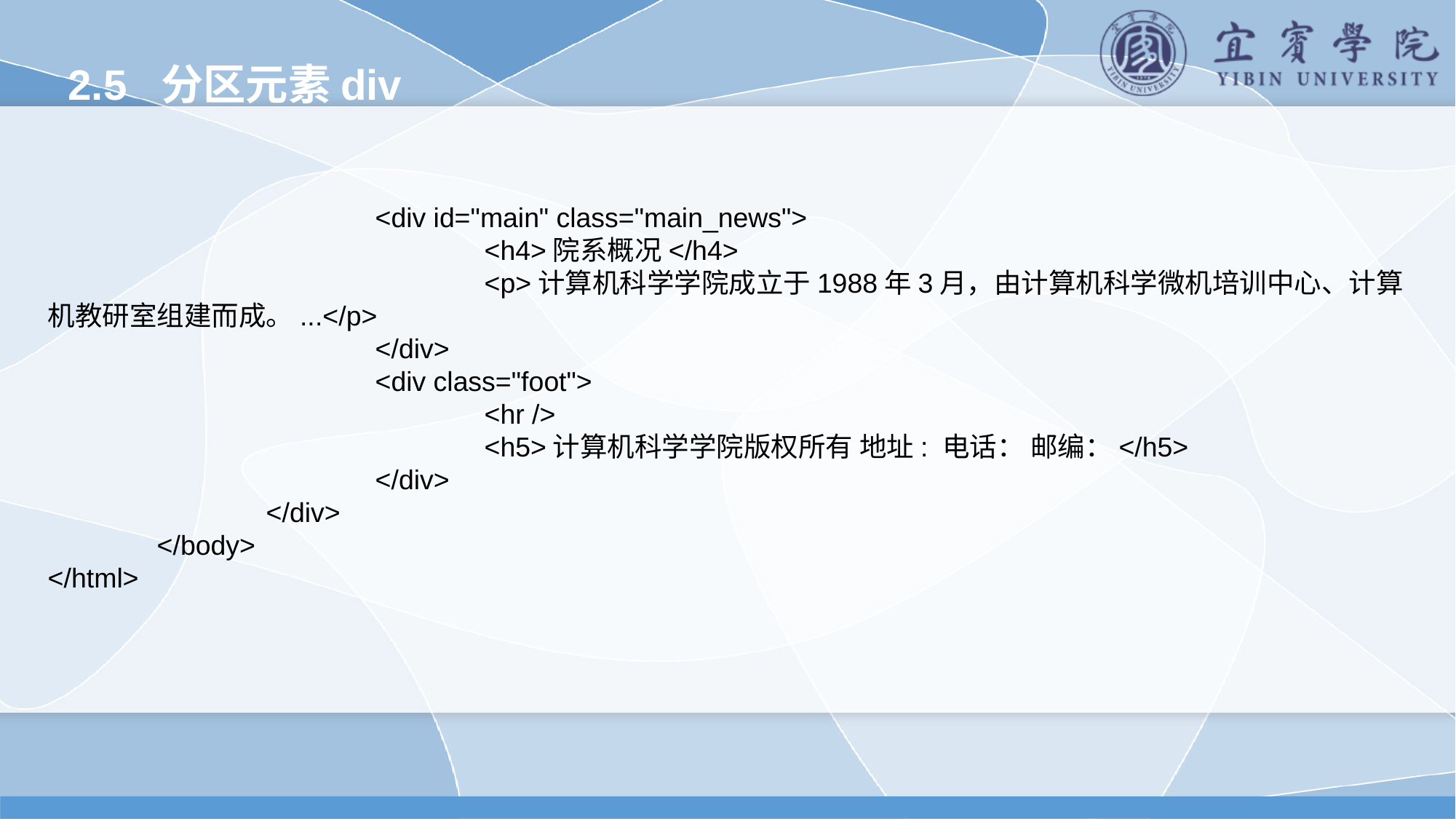

2.5  分区元素div
			<div id="main" class="main_news">
				<h4>院系概况</h4>
				<p>计算机科学学院成立于1988年3月，由计算机科学微机培训中心、计算机教研室组建而成。...</p>
			</div>
			<div class="foot">
				<hr />
				<h5>计算机科学学院版权所有 地址: 电话： 邮编：</h5>
			</div>
		</div>
	</body>
</html>